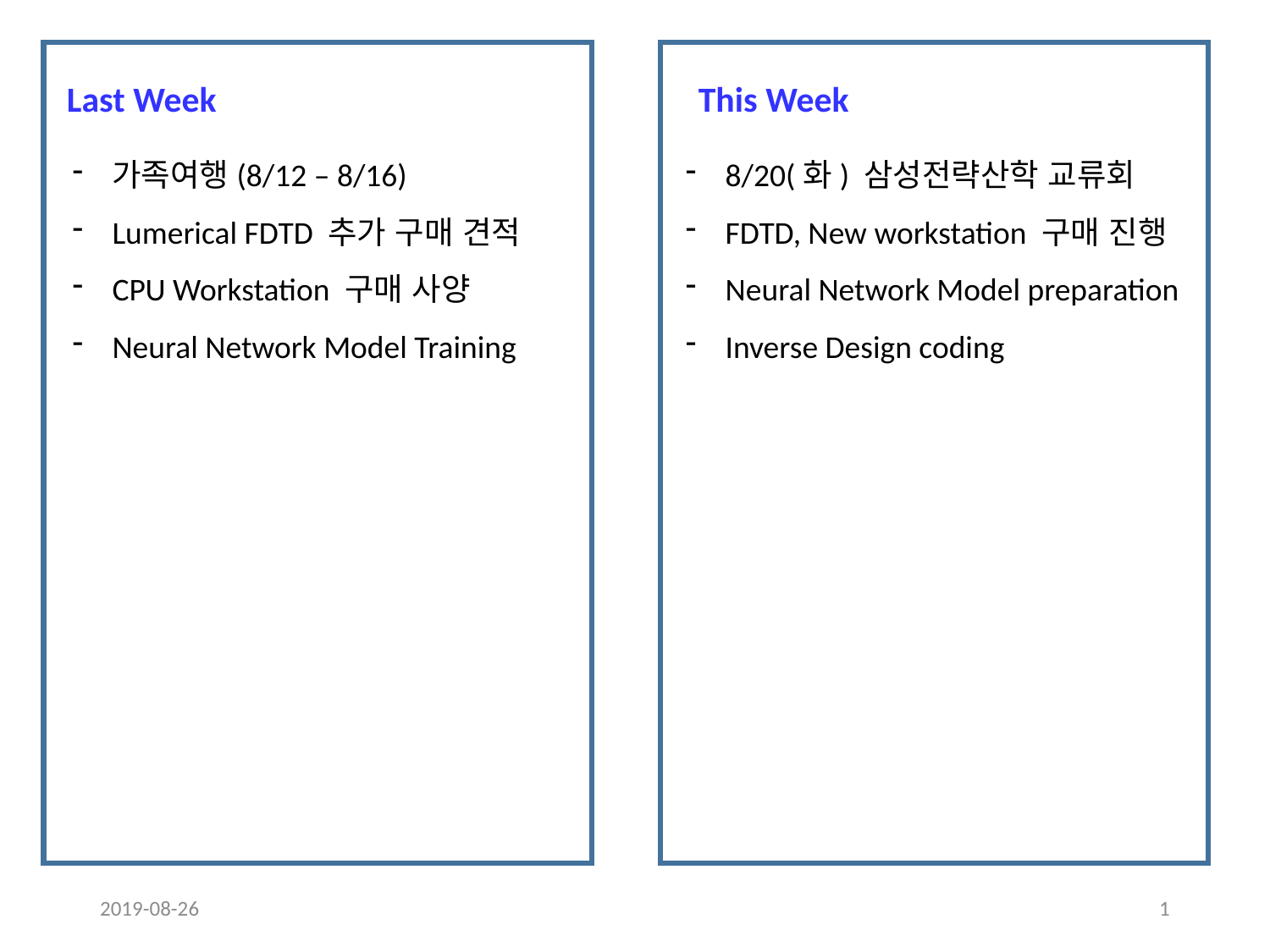

Last Week
This Week
가족여행(8/12 – 8/16)
Lumerical FDTD 추가 구매 견적
CPU Workstation 구매 사양
Neural Network Model Training
8/20(화) 삼성전략산학 교류회
FDTD, New workstation 구매 진행
Neural Network Model preparation
Inverse Design coding
2019-08-26
1